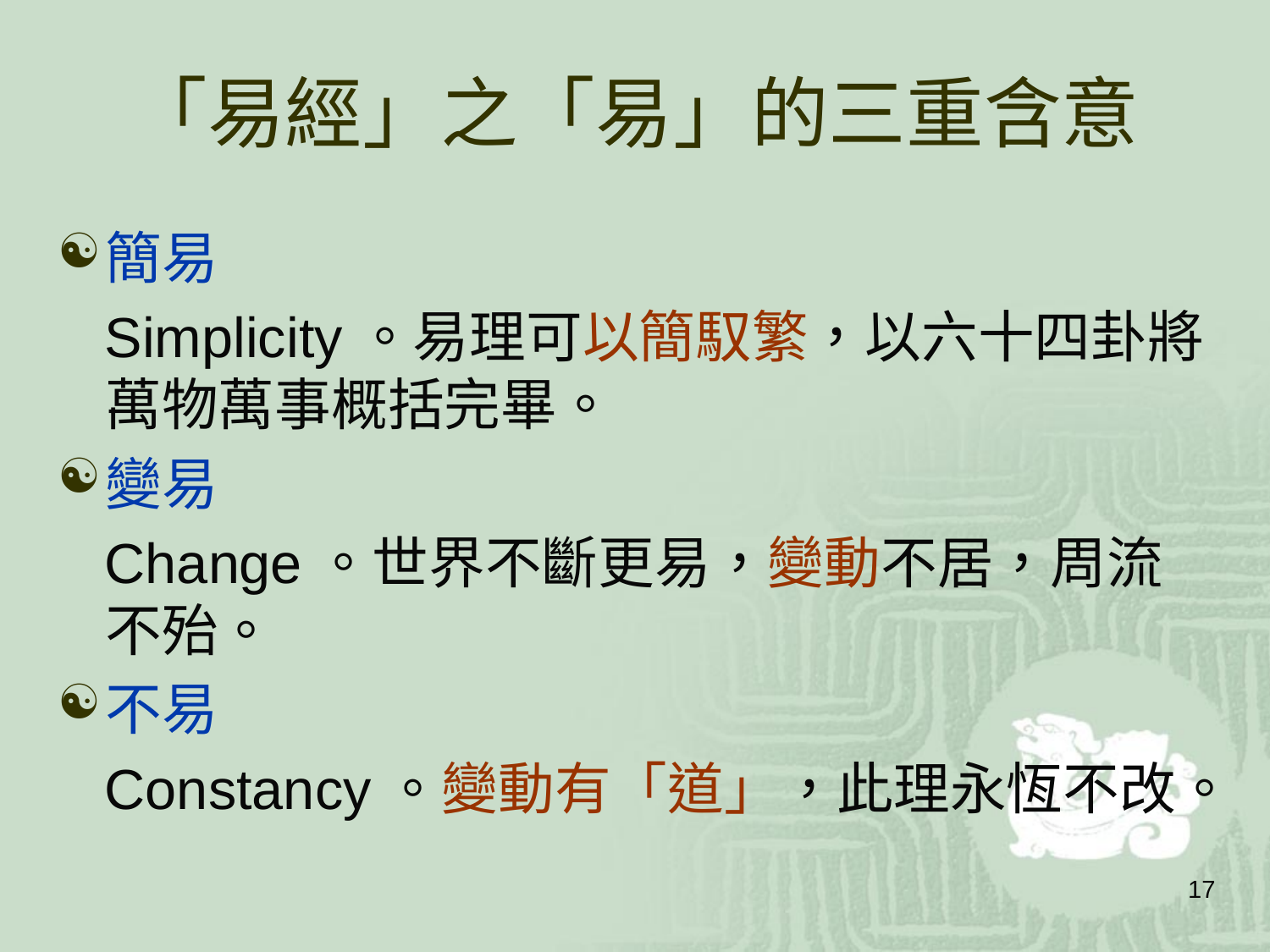

# 「易經」之「易」的三重含意
簡易
   Simplicity。易理可以簡馭繁，以六十四卦將萬物萬事概括完畢。
變易
   Change。世界不斷更易，變動不居，周流不殆。
不易
   Constancy。變動有「道」，此理永恆不改。

17